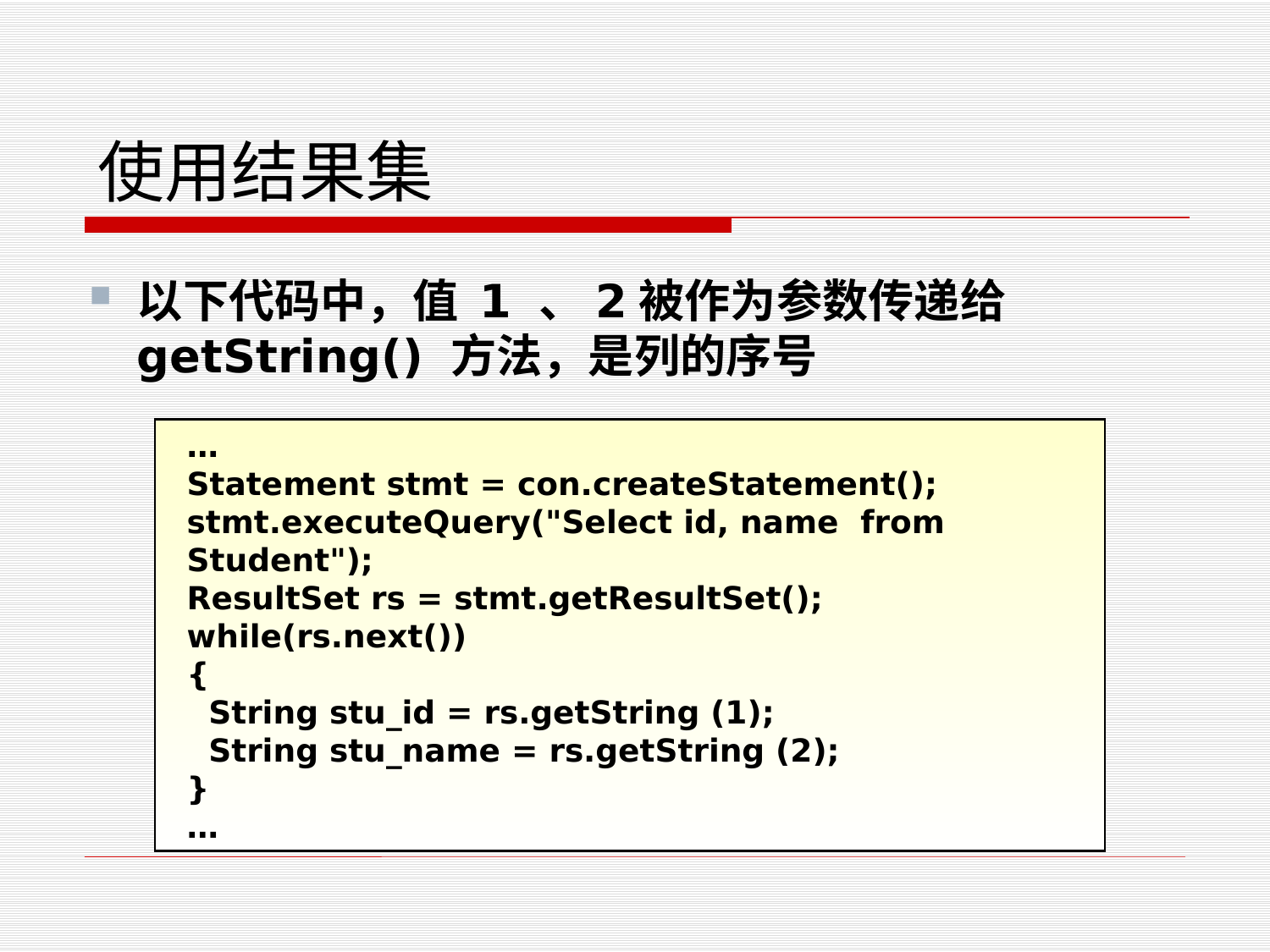

# 使用结果集
以下代码中，值 1 、2被作为参数传递给 getString() 方法，是列的序号
…
Statement stmt = con.createStatement();
stmt.executeQuery("Select id, name  from Student");
ResultSet rs = stmt.getResultSet();
while(rs.next())
{
  String stu_id = rs.getString (1);
  String stu_name = rs.getString (2);
}
…